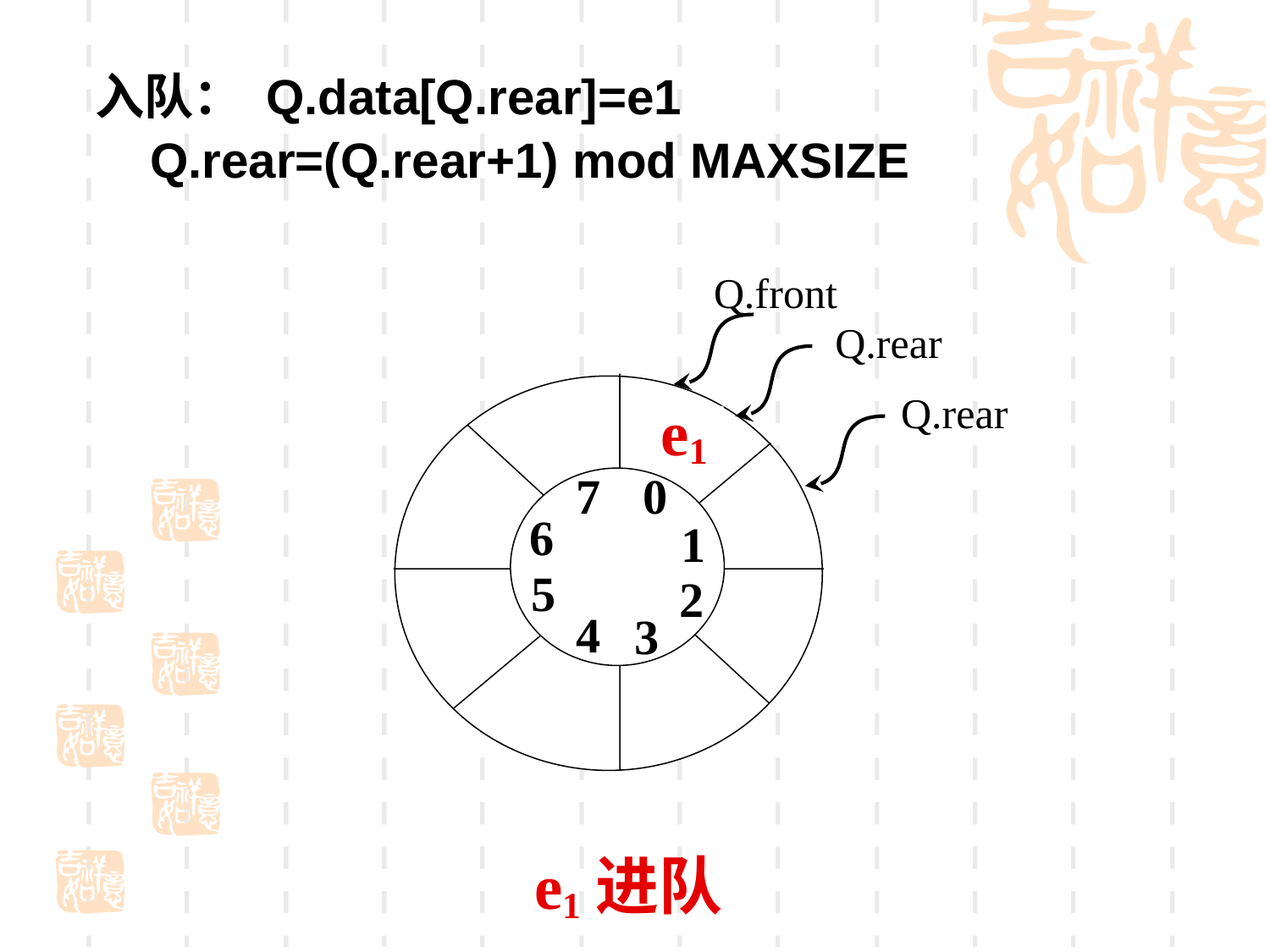

入队： Q.data[Q.rear]=e1
    Q.rear=(Q.rear+1) mod MAXSIZE
Q.front
Q.rear

Q.rear
e1

7
0
6
1

5
2
4
3
e1进队